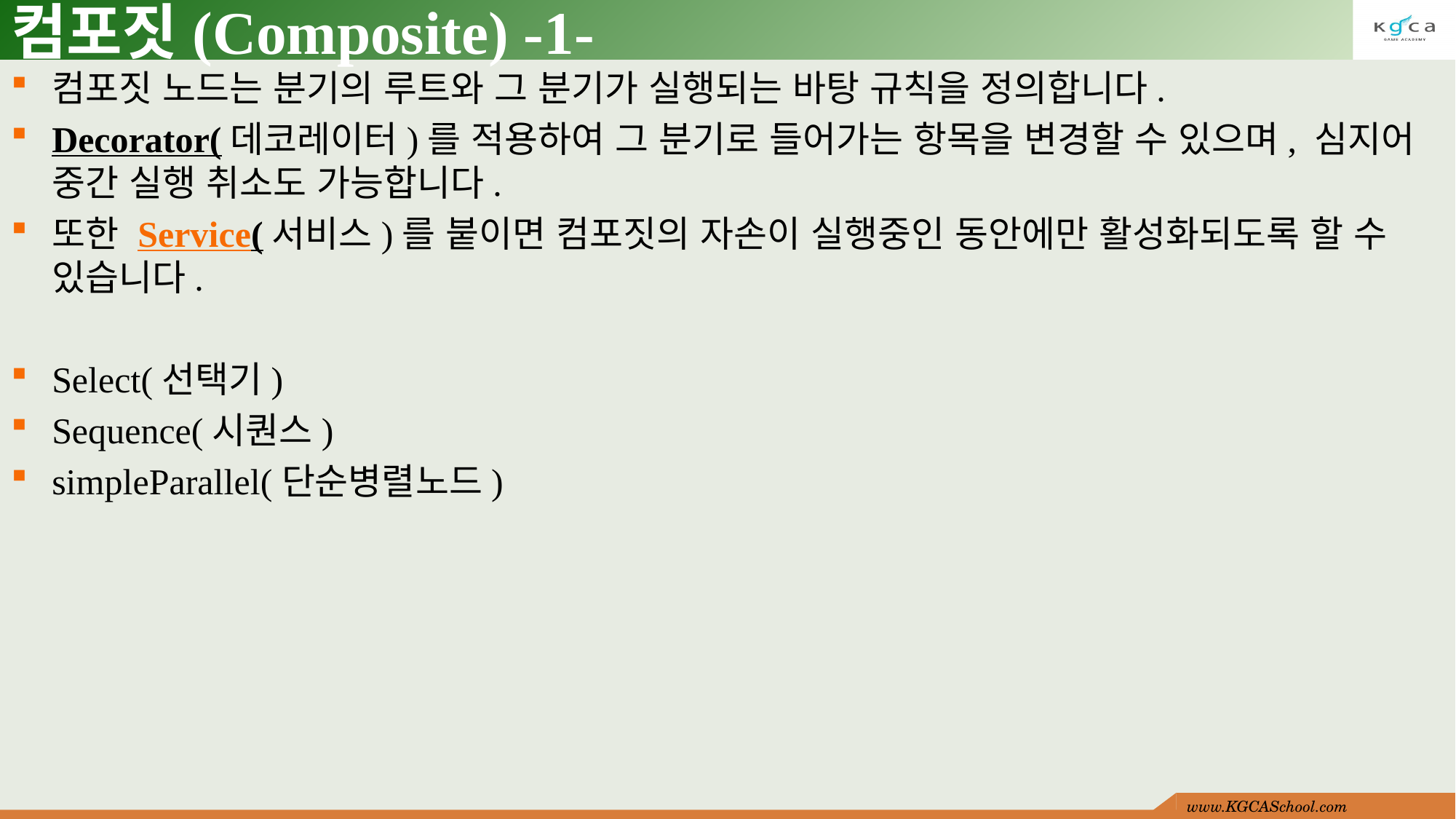

# 컴포짓(Composite) -1-
컴포짓 노드는 분기의 루트와 그 분기가 실행되는 바탕 규칙을 정의합니다.
Decorator(데코레이터)를 적용하여 그 분기로 들어가는 항목을 변경할 수 있으며, 심지어 중간 실행 취소도 가능합니다.
또한 Service(서비스)를 붙이면 컴포짓의 자손이 실행중인 동안에만 활성화되도록 할 수 있습니다.

Select(선택기)
Sequence(시퀀스)
simpleParallel(단순병렬노드)